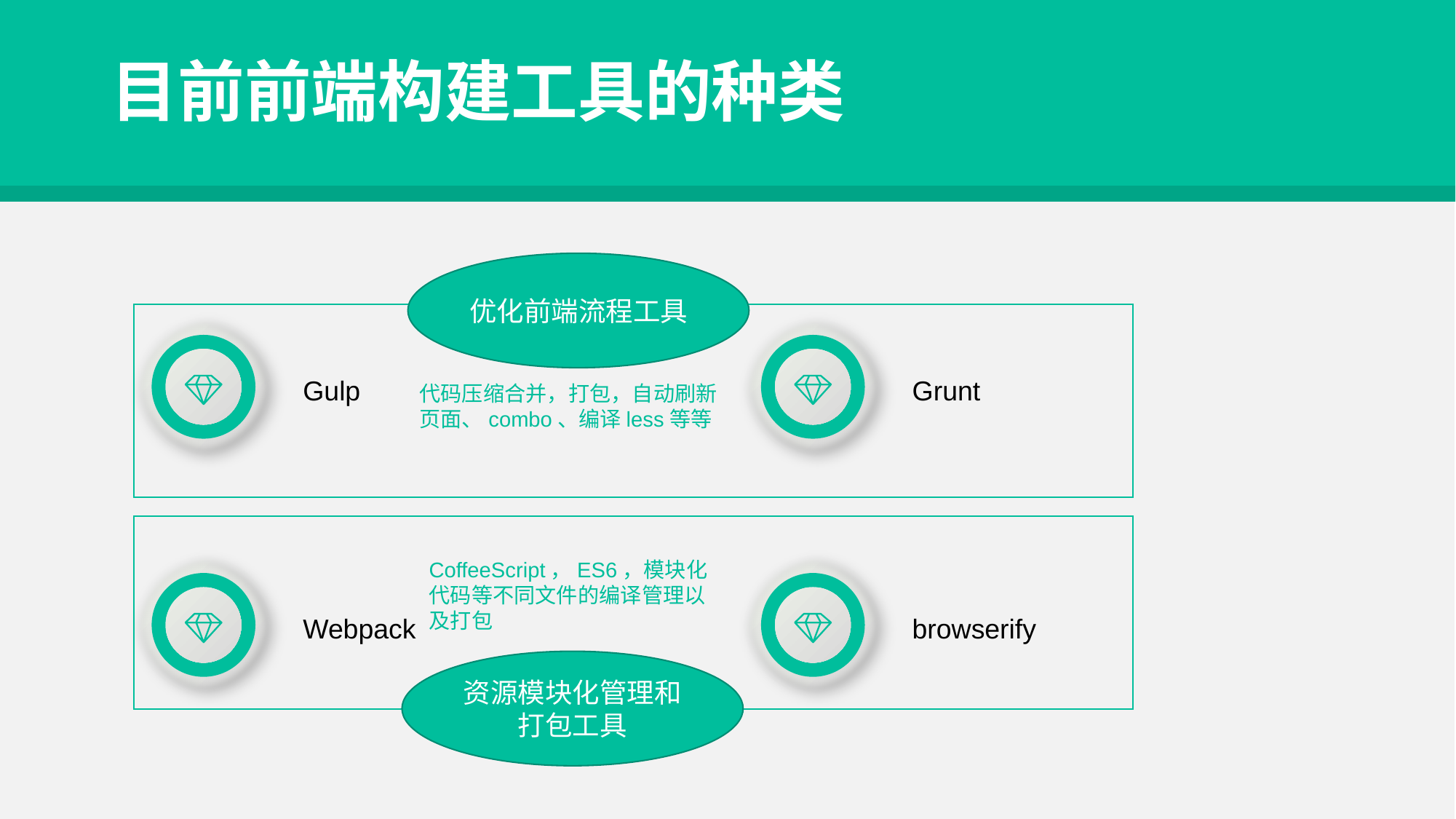

# 目前前端构建工具的种类
优化前端流程工具

Gulp
Grunt

代码压缩合并，打包，自动刷新页面、combo、编译less等等

CoffeeScript，ES6，模块化代码等不同文件的编译管理以及打包
Webpack
browserify

资源模块化管理和打包工具